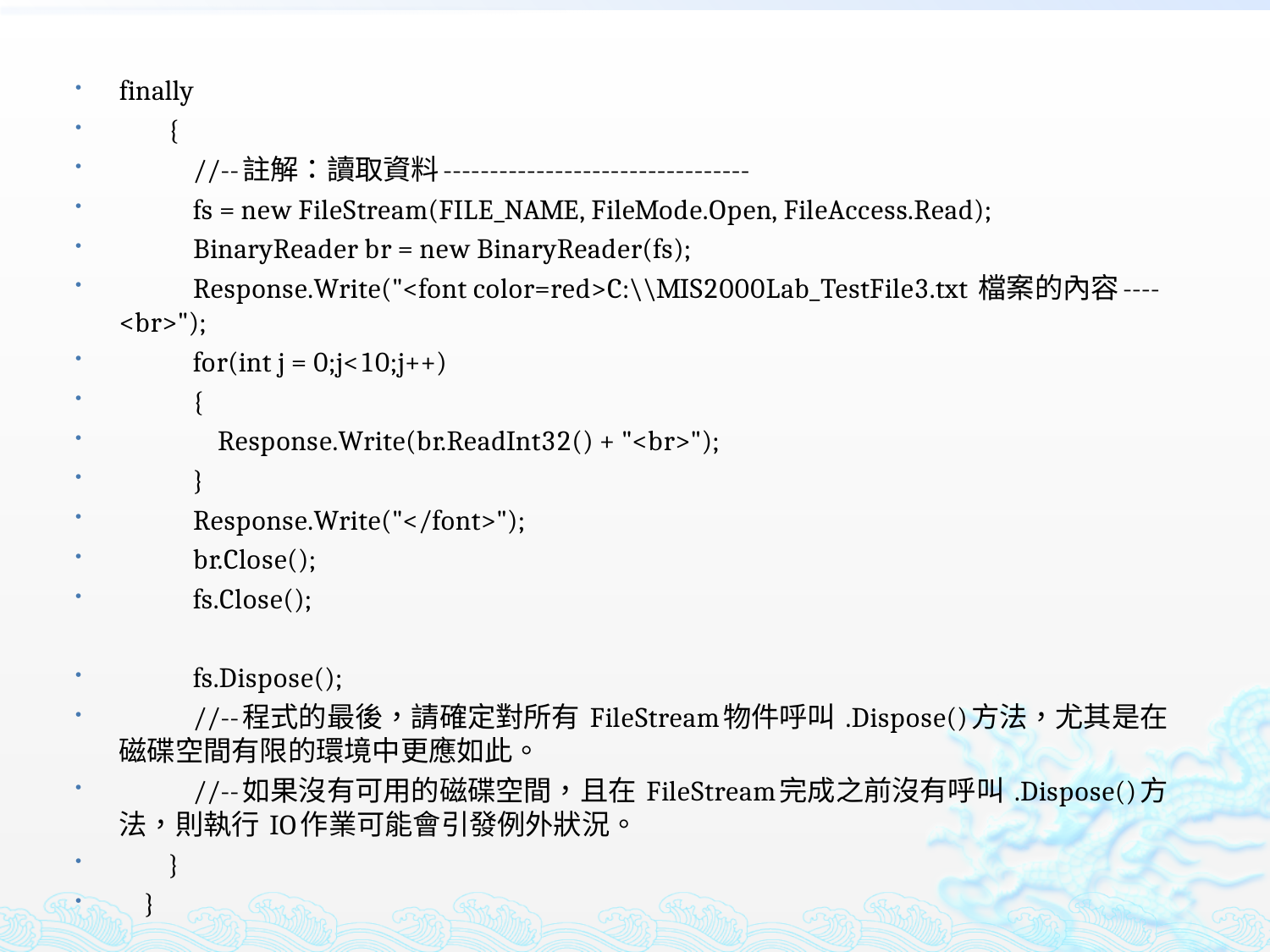

finally
        {
            //--註解：讀取資料---------------------------------
            fs = new FileStream(FILE_NAME, FileMode.Open, FileAccess.Read);
            BinaryReader br = new BinaryReader(fs);
            Response.Write("<font color=red>C:\\MIS2000Lab_TestFile3.txt 檔案的內容----<br>");
            for(int j = 0;j<10;j++)
            {
                Response.Write(br.ReadInt32() + "<br>");
            }
            Response.Write("</font>");
            br.Close();
            fs.Close();

            fs.Dispose();
            //--程式的最後，請確定對所有 FileStream物件呼叫 .Dispose()方法，尤其是在磁碟空間有限的環境中更應如此。
            //--如果沒有可用的磁碟空間，且在 FileStream完成之前沒有呼叫 .Dispose()方法，則執行 IO作業可能會引發例外狀況。
        }
    }